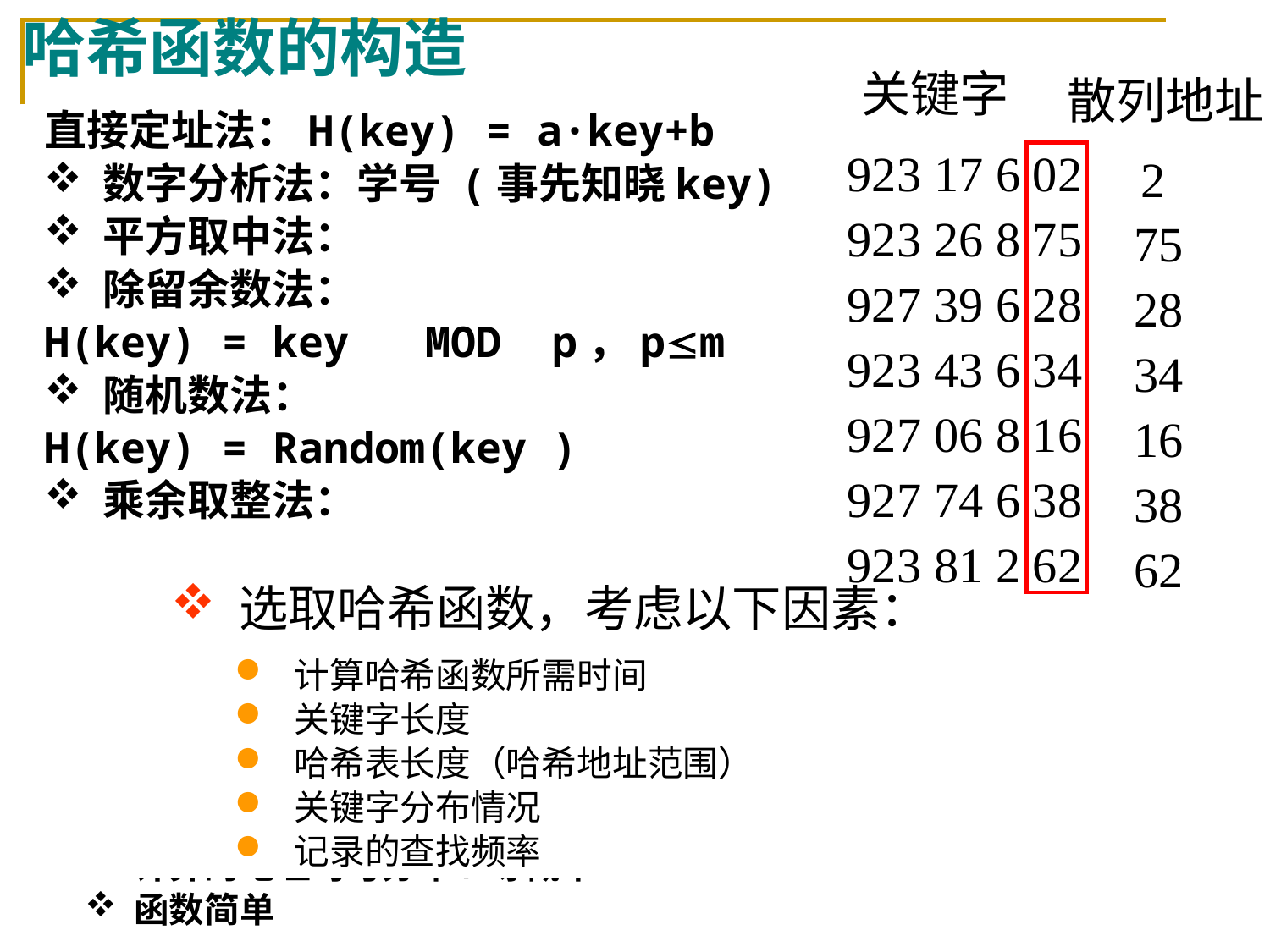

# 哈希函数的构造
关键字
923 17 6 02
923 26 8 75
927 39 6 28
923 43 6 34
927 06 8 16
927 74 6 38
923 81 2 62
散列地址
2
75
28
34
16
38
62
直接定址法：H(key) = a·key+b
 数字分析法：学号 (事先知晓key)
 平方取中法：
 除留余数法：
H(key) = key   MOD  p，p≤m
 随机数法：
H(key) = Random(key )
 乘余取整法：

 选取哈希函数，考虑以下因素：
  计算哈希函数所需时间
  关键字长度
  哈希表长度（哈希地址范围）
  关键字分布情况
  记录的查找频率
要求：
 定义域--全部关键字；值域在0到m-1之间
 计算的地址均匀分布/等概率
 函数简单